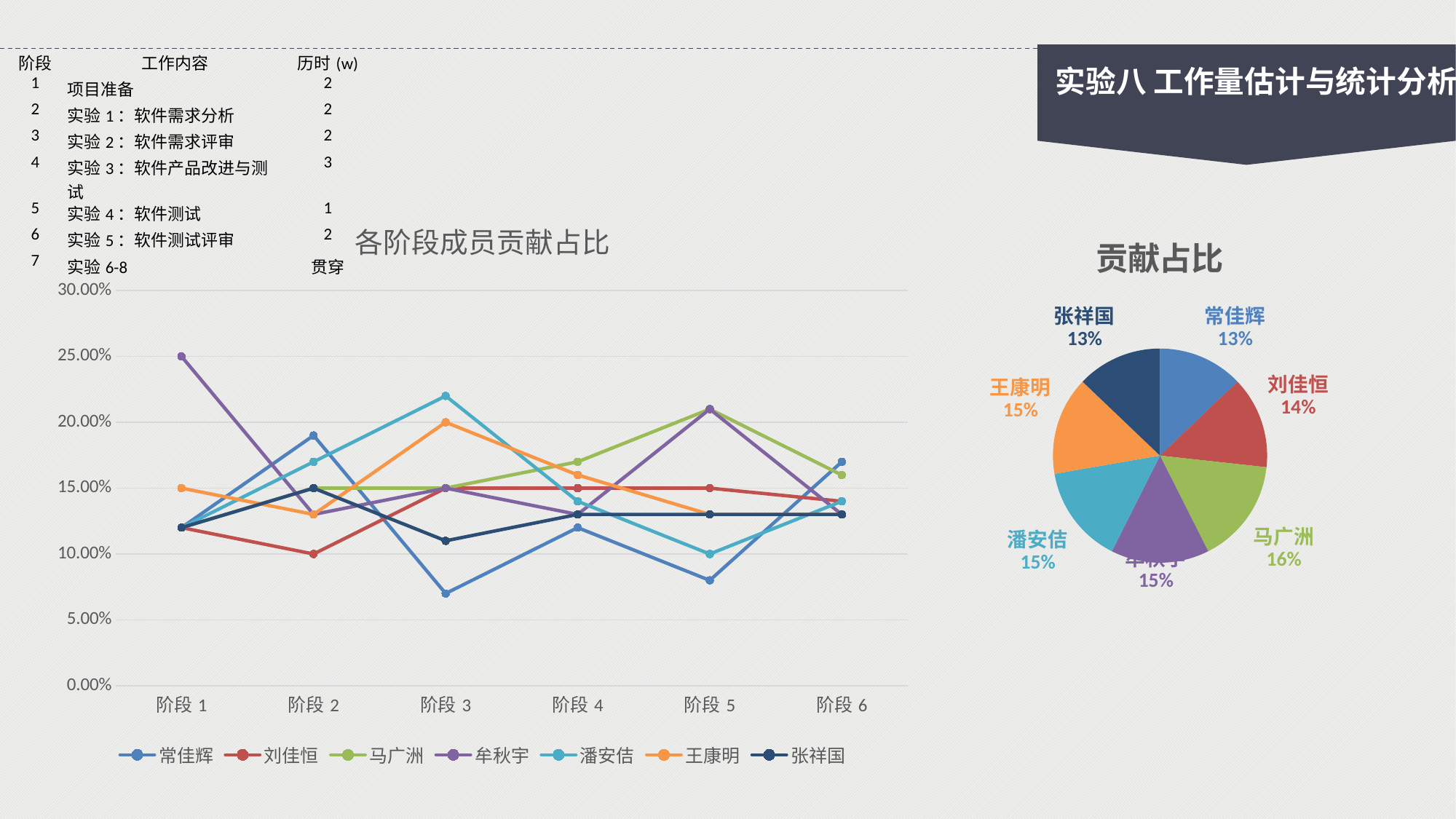

| 阶段 | 工作内容 | 历时(w) |
| --- | --- | --- |
| 1 | 项目准备 | 2 |
| 2 | 实验1：软件需求分析 | 2 |
| 3 | 实验2：软件需求评审 | 2 |
| 4 | 实验3：软件产品改进与测试 | 3 |
| 5 | 实验4：软件测试 | 1 |
| 6 | 实验5：软件测试评审 | 2 |
| 7 | 实验6-8 | 贯穿 |
个人贡献统计
实验八 工作量估计与统计分析

### Chart: 各阶段成员贡献占比

| Category | 常佳辉 | 刘佳恒 | 马广洲 | 牟秋宇 | 潘安佶 | 王康明 | 张祥国 |
|---|---|---|---|---|---|---|---|
| 阶段1 | 0.12 | 0.12 | 0.12 | 0.25 | 0.12 | 0.15 | 0.12 |
| 阶段2 | 0.19 | 0.1 | 0.15 | 0.13 | 0.17 | 0.13 | 0.15 |
| 阶段3 | 0.07 | 0.15 | 0.15 | 0.15 | 0.22 | 0.2 | 0.11 |
| 阶段4 | 0.12 | 0.15 | 0.17 | 0.13 | 0.14 | 0.16 | 0.13 |
| 阶段5 | 0.08 | 0.15 | 0.21 | 0.21 | 0.1 | 0.13 | 0.13 |
| 阶段6 | 0.17 | 0.14 | 0.16 | 0.13 | 0.14 | 0.13 | 0.13 |

### Chart:

| Category | 贡献占比 |
|---|---|
| 常佳辉 | 0.13 |
| 刘佳恒 | 0.14 |
| 马广洲 | 0.16 |
| 牟秋宇 | 0.15 |
| 潘安佶 | 0.15 |
| 王康明 | 0.15 |
| 张祥国 | 0.13 |